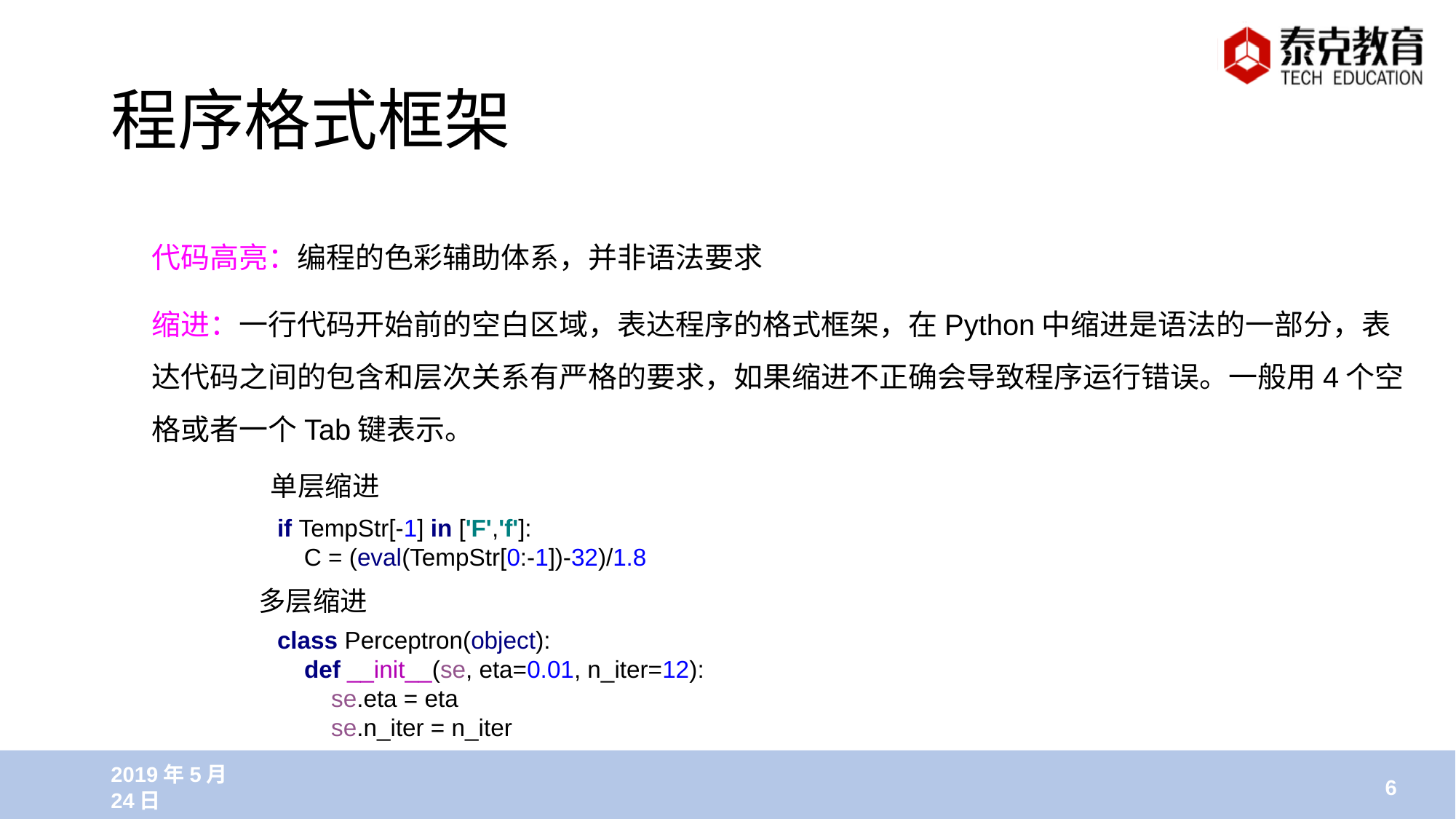

# 程序格式框架
代码高亮：编程的色彩辅助体系，并非语法要求
缩进：一行代码开始前的空白区域，表达程序的格式框架，在Python中缩进是语法的一部分，表达代码之间的包含和层次关系有严格的要求，如果缩进不正确会导致程序运行错误。一般用4个空格或者一个Tab键表示。
单层缩进
if TempStr[-1] in ['F','f']:
    C = (eval(TempStr[0:-1])-32)/1.8
多层缩进
class Perceptron(object):
    def __init__(se, eta=0.01, n_iter=12):
        se.eta = eta
        se.n_iter = n_iter
2019年5月24日
6